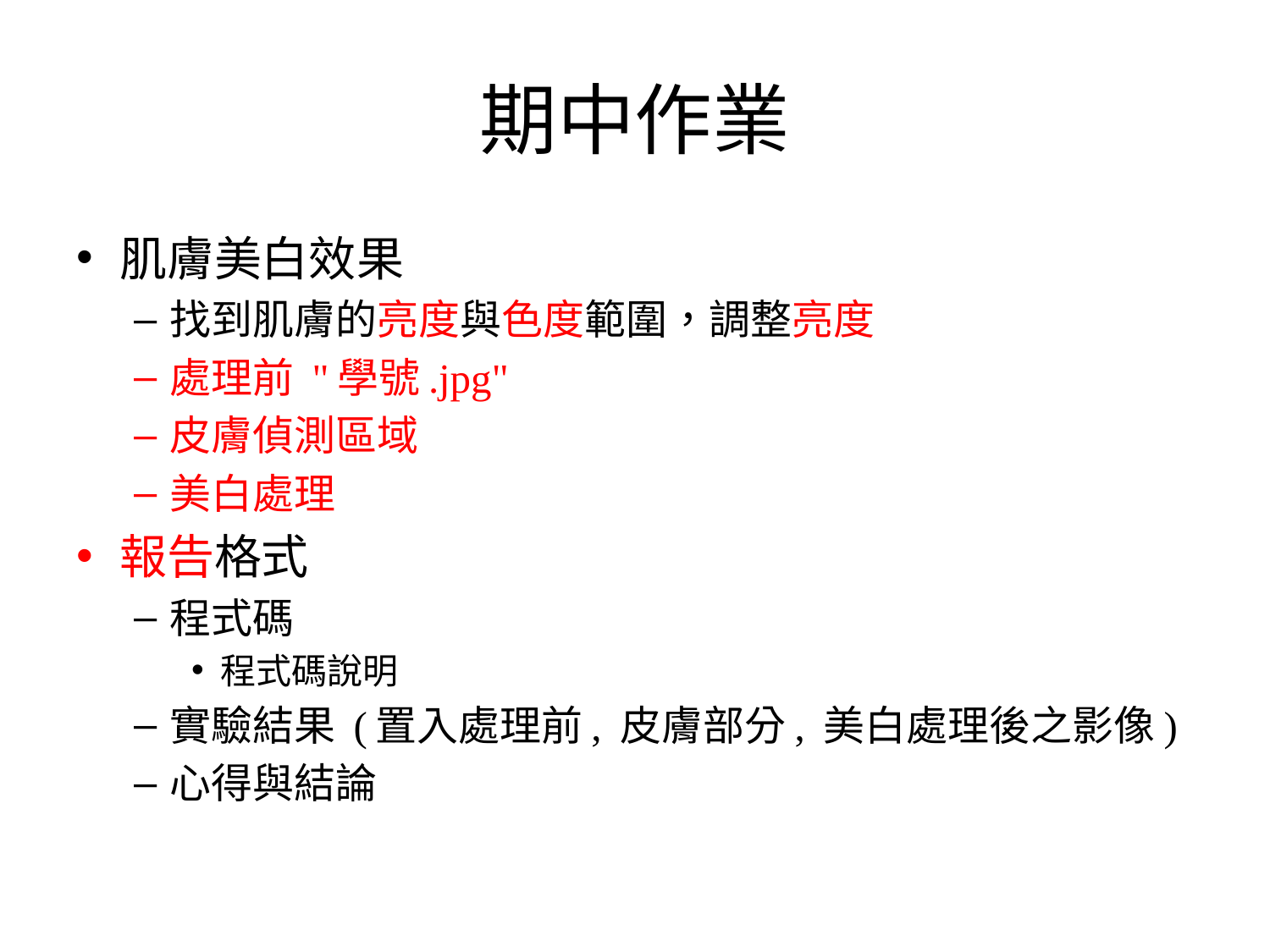

# 期中作業
肌膚美白效果
找到肌膚的亮度與色度範圍，調整亮度
處理前 "學號.jpg"
皮膚偵測區域
美白處理
報告格式
程式碼
程式碼說明
實驗結果 (置入處理前, 皮膚部分, 美白處理後之影像)
心得與結論